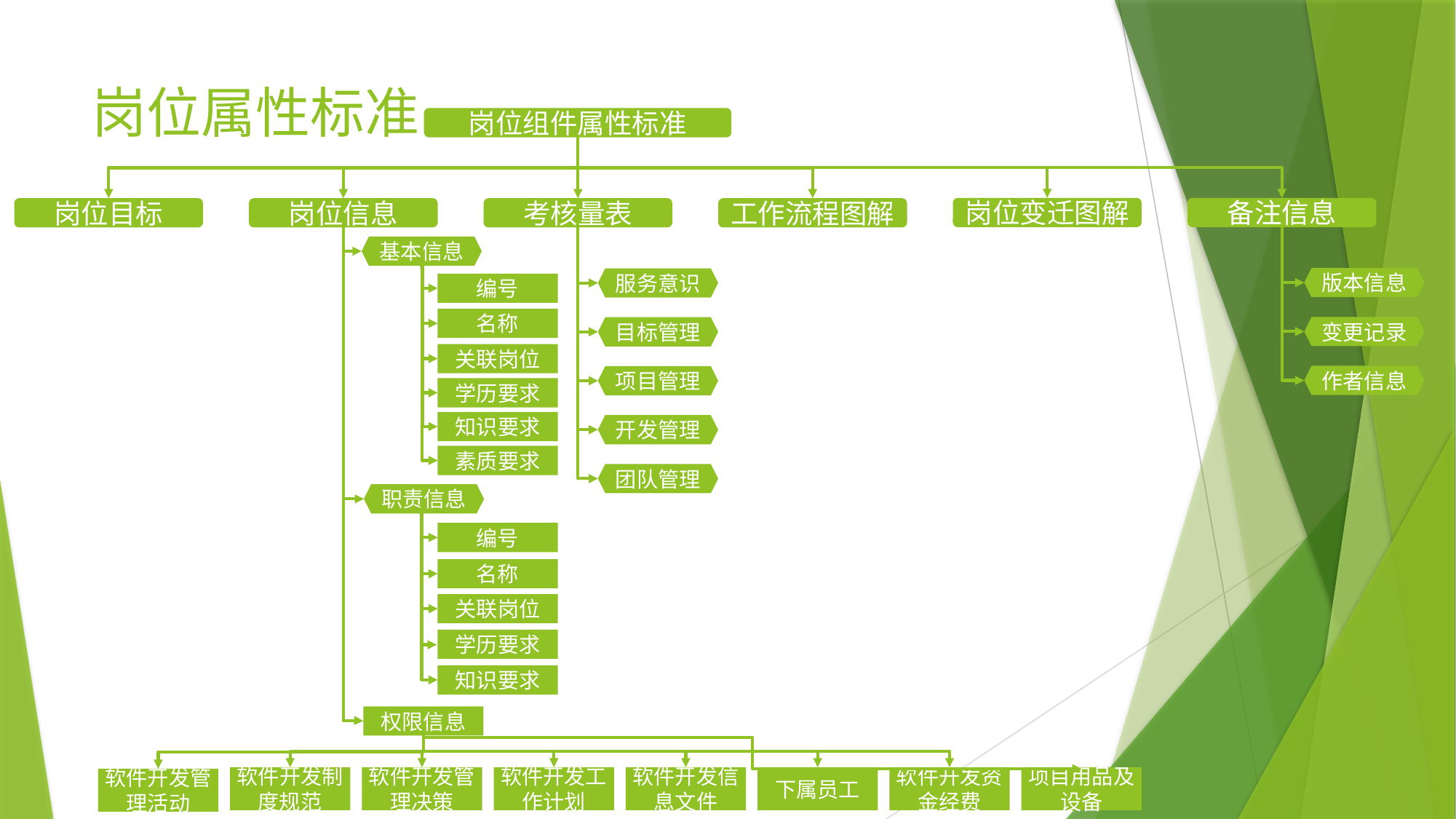

# 岗位属性标准
岗位组件属性标准
备注信息
岗位变迁图解
岗位目标
岗位信息
考核量表
工作流程图解
基本信息
版本信息
服务意识
编号
名称
变更记录
目标管理
关联岗位
作者信息
项目管理
学历要求
知识要求
开发管理
素质要求
团队管理
职责信息
编号
名称
关联岗位
学历要求
知识要求
权限信息
项目用品及设备
软件开发制度规范
软件开发管理决策
软件开发工作计划
软件开发信息文件
下属员工
软件开发资金经费
软件开发管理活动